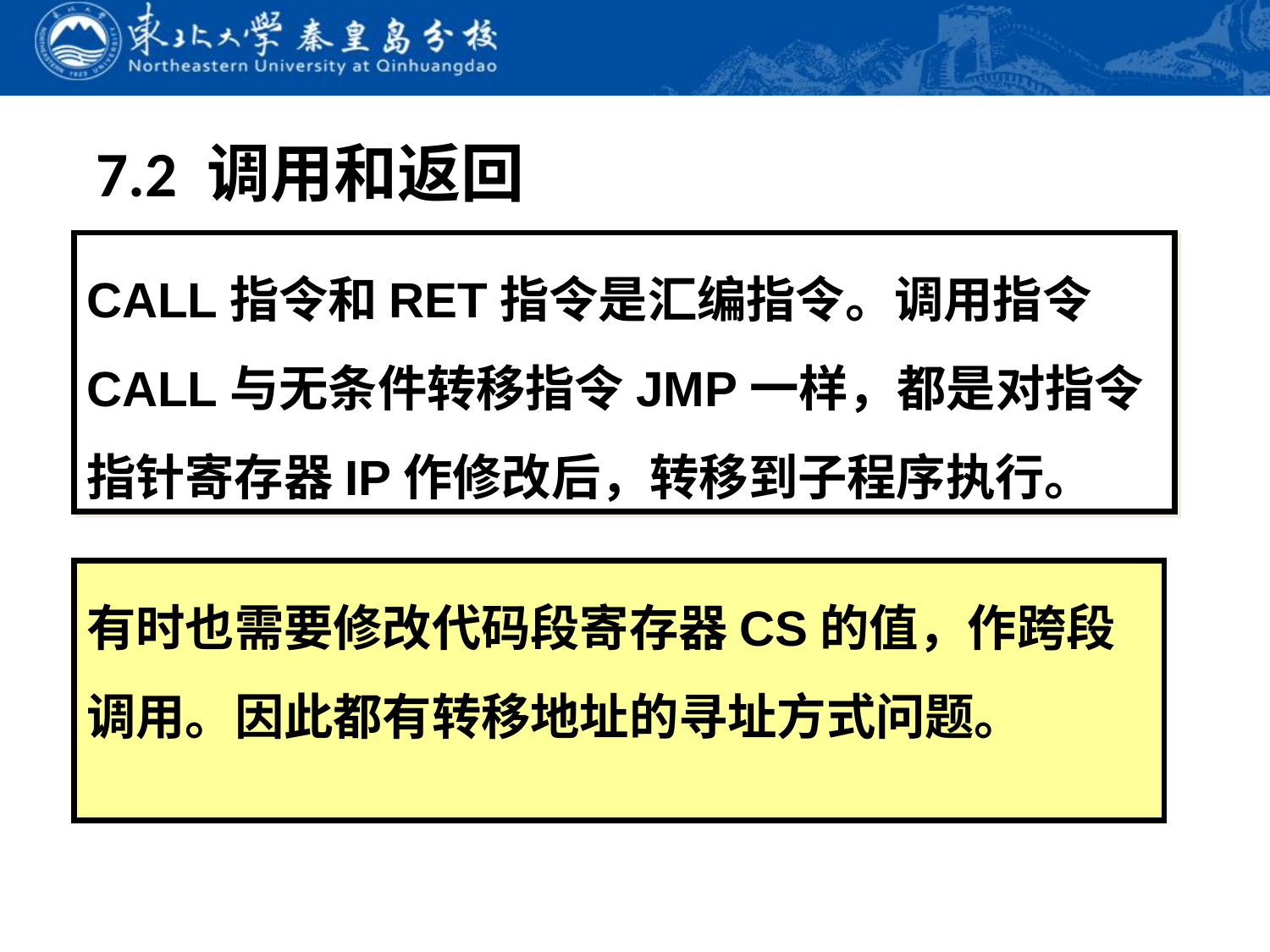

# 7.2 调用和返回
CALL指令和RET指令是汇编指令。调用指令CALL与无条件转移指令JMP一样，都是对指令指针寄存器IP作修改后，转移到子程序执行。
有时也需要修改代码段寄存器CS的值，作跨段调用。因此都有转移地址的寻址方式问题。